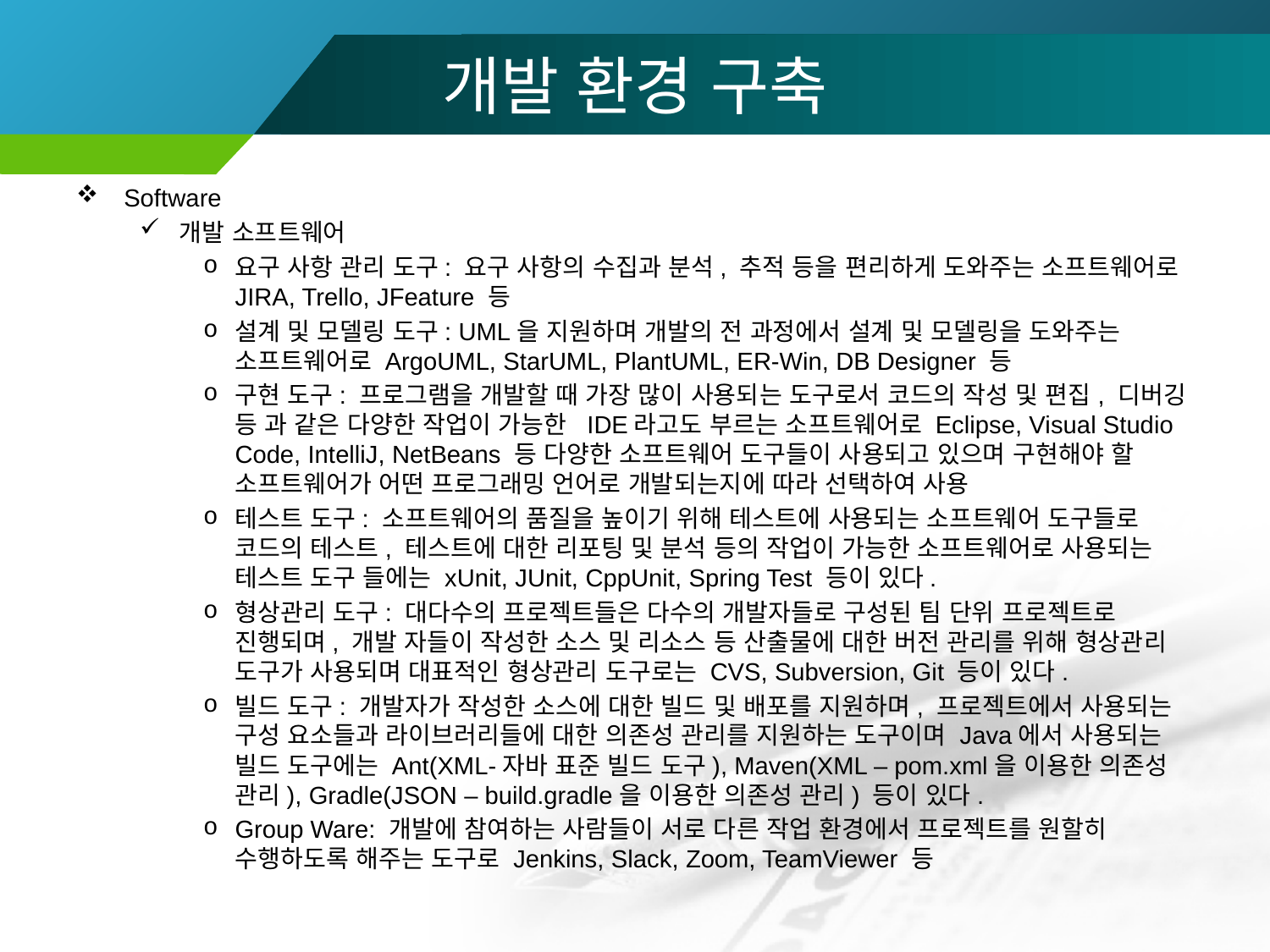

# 개발 환경 구축
Software
개발 소프트웨어
요구 사항 관리 도구: 요구 사항의 수집과 분석, 추적 등을 편리하게 도와주는 소프트웨어로 JIRA, Trello, JFeature 등
설계 및 모델링 도구: UML을 지원하며 개발의 전 과정에서 설계 및 모델링을 도와주는 소프트웨어로 ArgoUML, StarUML, PlantUML, ER-Win, DB Designer 등
구현 도구: 프로그램을 개발할 때 가장 많이 사용되는 도구로서 코드의 작성 및 편집, 디버깅 등 과 같은 다양한 작업이 가능한  IDE라고도 부르는 소프트웨어로 Eclipse, Visual Studio Code, IntelliJ, NetBeans 등 다양한 소프트웨어 도구들이 사용되고 있으며 구현해야 할 소프트웨어가 어떤 프로그래밍 언어로 개발되는지에 따라 선택하여 사용
테스트 도구: 소프트웨어의 품질을 높이기 위해 테스트에 사용되는 소프트웨어 도구들로 코드의 테스트, 테스트에 대한 리포팅 및 분석 등의 작업이 가능한 소프트웨어로 사용되는 테스트 도구 들에는 xUnit, JUnit, CppUnit, Spring Test 등이 있다.
형상관리 도구: 대다수의 프로젝트들은 다수의 개발자들로 구성된 팀 단위 프로젝트로 진행되며, 개발 자들이 작성한 소스 및 리소스 등 산출물에 대한 버전 관리를 위해 형상관리 도구가 사용되며 대표적인 형상관리 도구로는 CVS, Subversion, Git 등이 있다.
빌드 도구: 개발자가 작성한 소스에 대한 빌드 및 배포를 지원하며, 프로젝트에서 사용되는 구성 요소들과 라이브러리들에 대한 의존성 관리를 지원하는 도구이며 Java에서 사용되는 빌드 도구에는 Ant(XML-자바 표준 빌드 도구), Maven(XML – pom.xml을 이용한 의존성 관리), Gradle(JSON – build.gradle을 이용한 의존성 관리) 등이 있다.
Group Ware: 개발에 참여하는 사람들이 서로 다른 작업 환경에서 프로젝트를 원할히 수행하도록 해주는 도구로 Jenkins, Slack, Zoom, TeamViewer 등